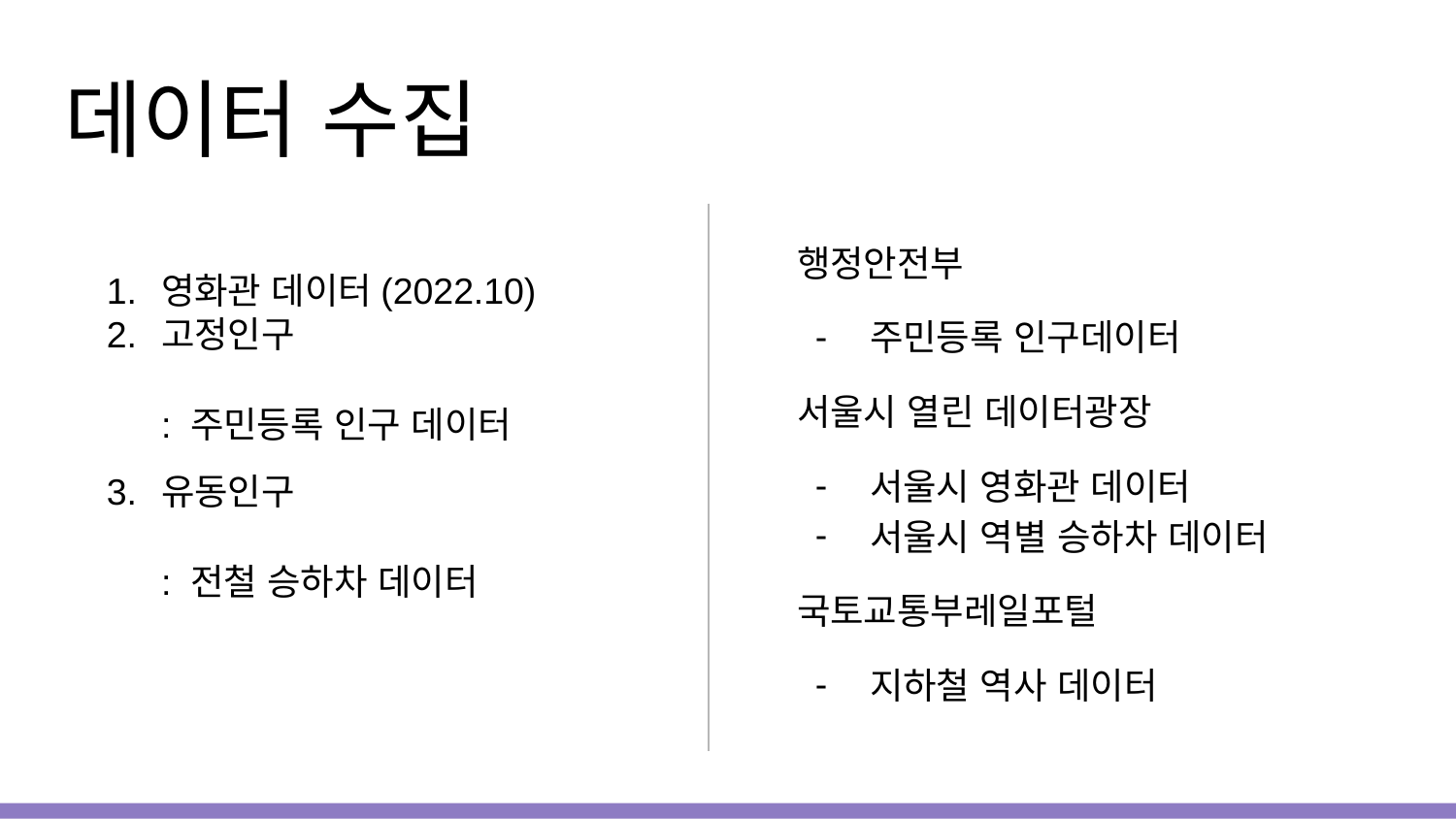

# 데이터 수집
행정안전부
주민등록 인구데이터
서울시 열린 데이터광장
서울시 영화관 데이터
서울시 역별 승하차 데이터
국토교통부레일포털
지하철 역사 데이터
영화관 데이터(2022.10)
고정인구
: 주민등록 인구 데이터
유동인구
: 전철 승하차 데이터